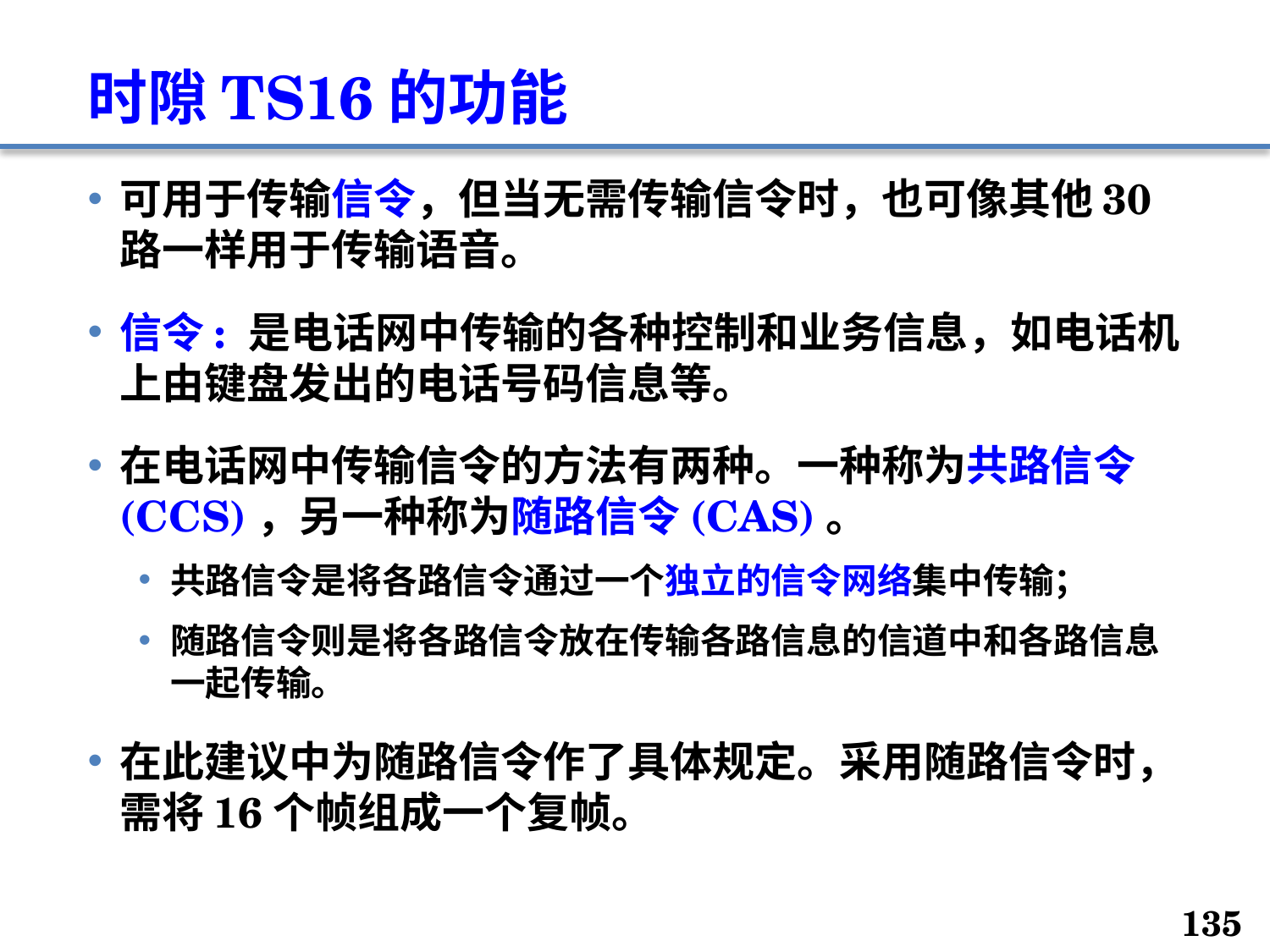

# 时隙TS16的功能
可用于传输信令，但当无需传输信令时，也可像其他30路一样用于传输语音。
信令: 是电话网中传输的各种控制和业务信息，如电话机上由键盘发出的电话号码信息等。
在电话网中传输信令的方法有两种。一种称为共路信令(CCS)，另一种称为随路信令(CAS)。
共路信令是将各路信令通过一个独立的信令网络集中传输；
随路信令则是将各路信令放在传输各路信息的信道中和各路信息一起传输。
在此建议中为随路信令作了具体规定。采用随路信令时，需将16个帧组成一个复帧。
135